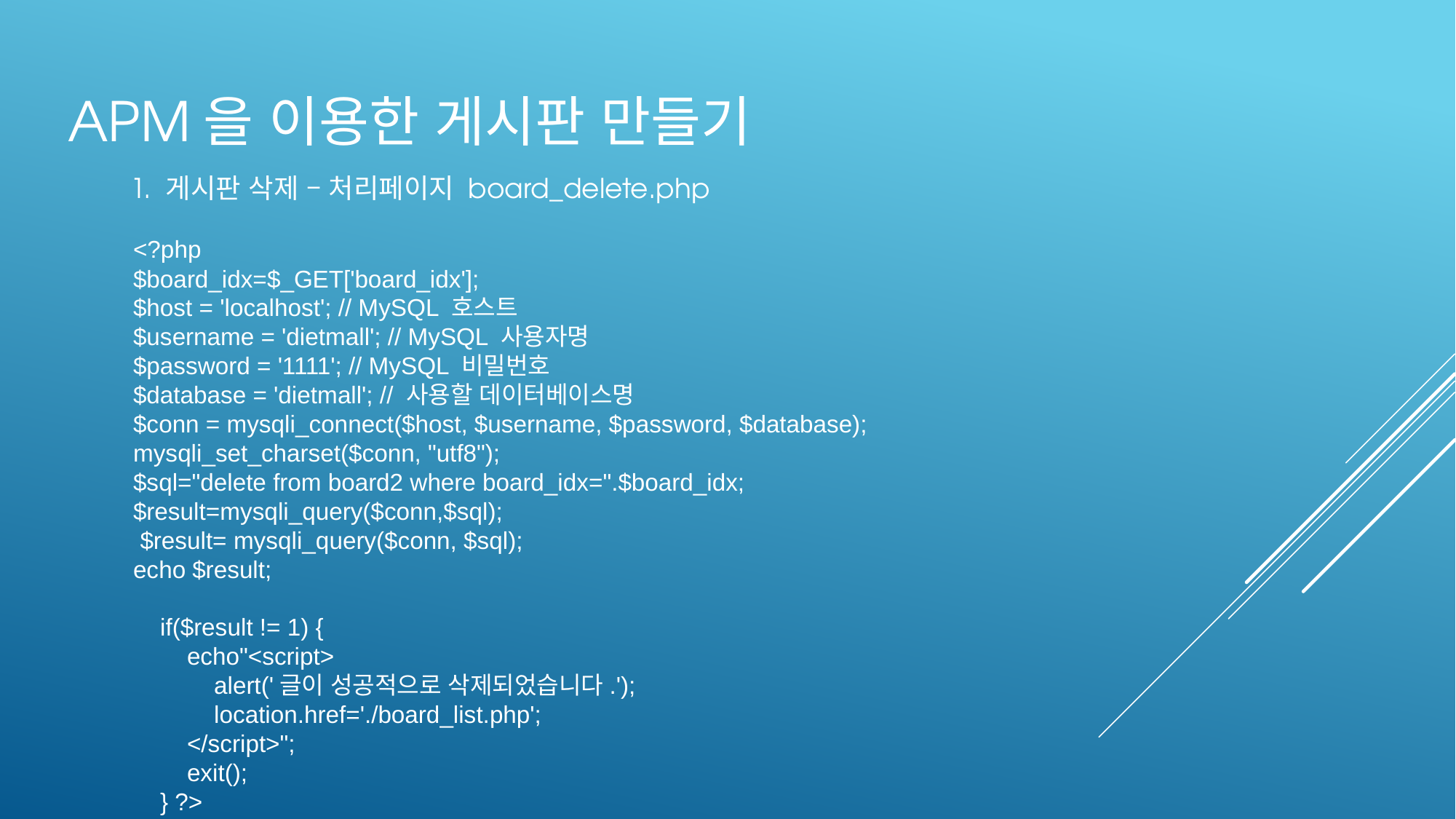

APM을 이용한 게시판 만들기
1. 게시판 삭제 – 처리페이지 board_delete.php
<?php
$board_idx=$_GET['board_idx'];
$host = 'localhost'; // MySQL 호스트
$username = 'dietmall'; // MySQL 사용자명
$password = '1111'; // MySQL 비밀번호
$database = 'dietmall'; // 사용할 데이터베이스명
$conn = mysqli_connect($host, $username, $password, $database);
mysqli_set_charset($conn, "utf8");
$sql="delete from board2 where board_idx=".$board_idx;
$result=mysqli_query($conn,$sql);
 $result= mysqli_query($conn, $sql);
echo $result;

    if($result != 1) {
        echo"<script>
            alert('글이 성공적으로 삭제되었습니다.');
            location.href='./board_list.php';
        </script>";
        exit();
    } ?>